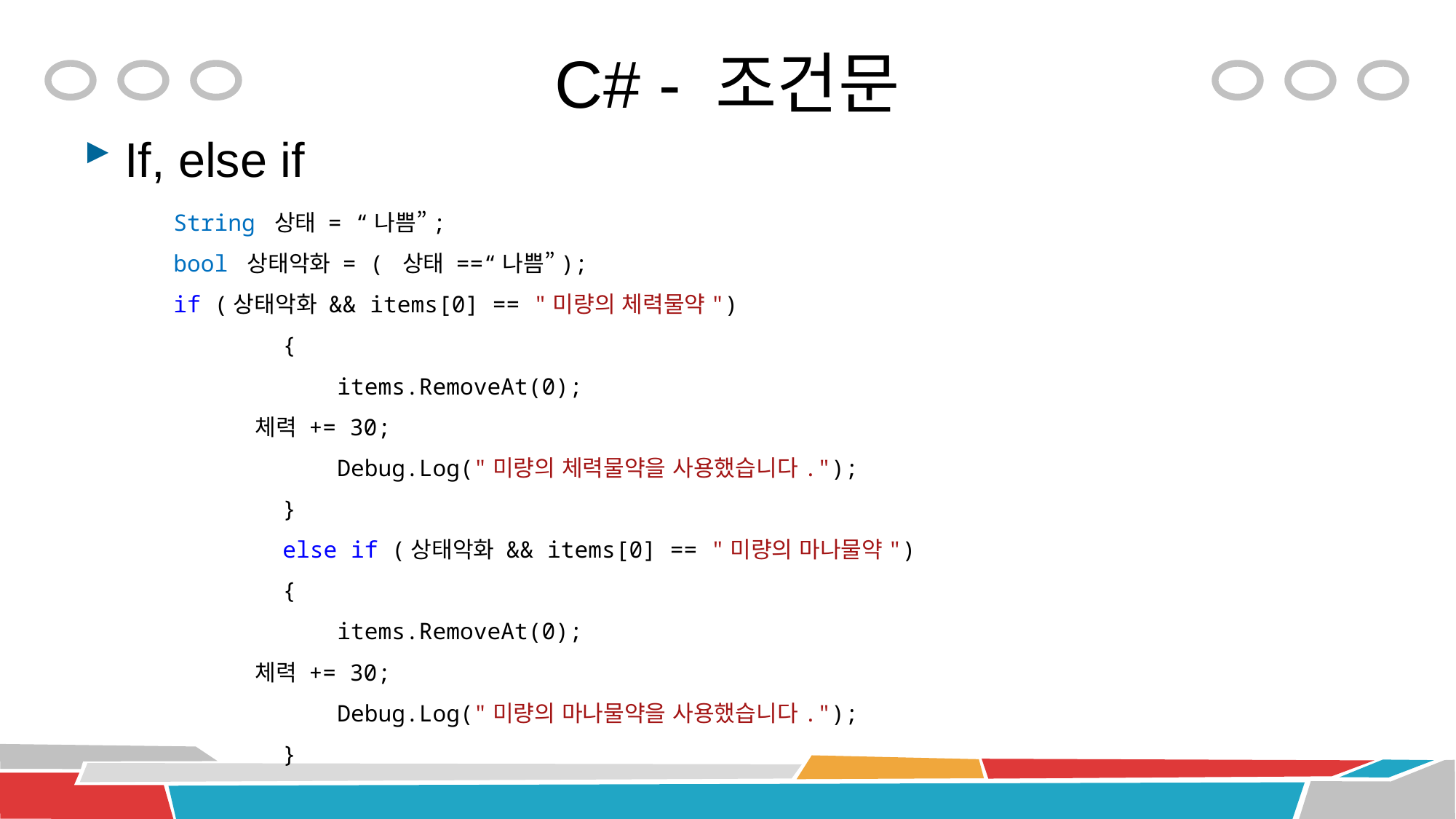

# C# - 조건문
If, else if
String 상태 = “나쁨”;
bool 상태악화 = ( 상태 ==“나쁨”);
if (상태악화 && items[0] == "미량의 체력물약")
        {
            items.RemoveAt(0);
            체력 += 30;
            Debug.Log("미량의 체력물약을 사용했습니다.");
        }
        else if (상태악화 && items[0] == "미량의 마나물약")
        {
            items.RemoveAt(0);
            체력 += 30;
            Debug.Log("미량의 마나물약을 사용했습니다.");
        }